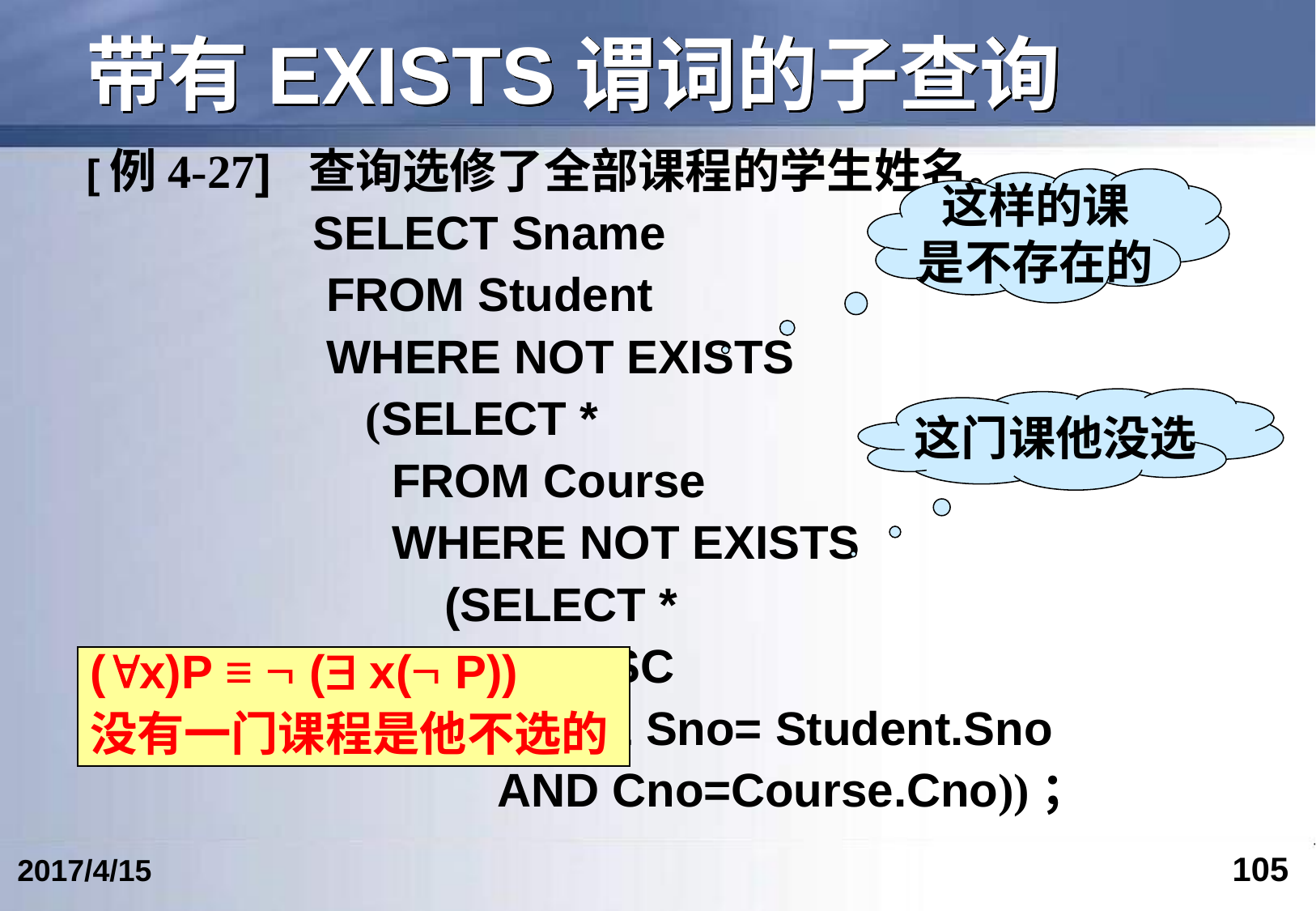

# 带有EXISTS谓词的子查询
[例4-27]  查询选修了全部课程的学生姓名。
        SELECT Sname
         FROM Student
         WHERE NOT EXISTS
            (SELECT *
              FROM Course
              WHERE NOT EXISTS
                  (SELECT *
                   FROM SC
                   WHERE Sno= Student.Sno
                      AND Cno=Course.Cno))；
这样的课
是不存在的
这门课他没选
(∀x)P ≡ ¬ (∃ x(¬ P))
没有一门课程是他不选的
105
2017/4/15